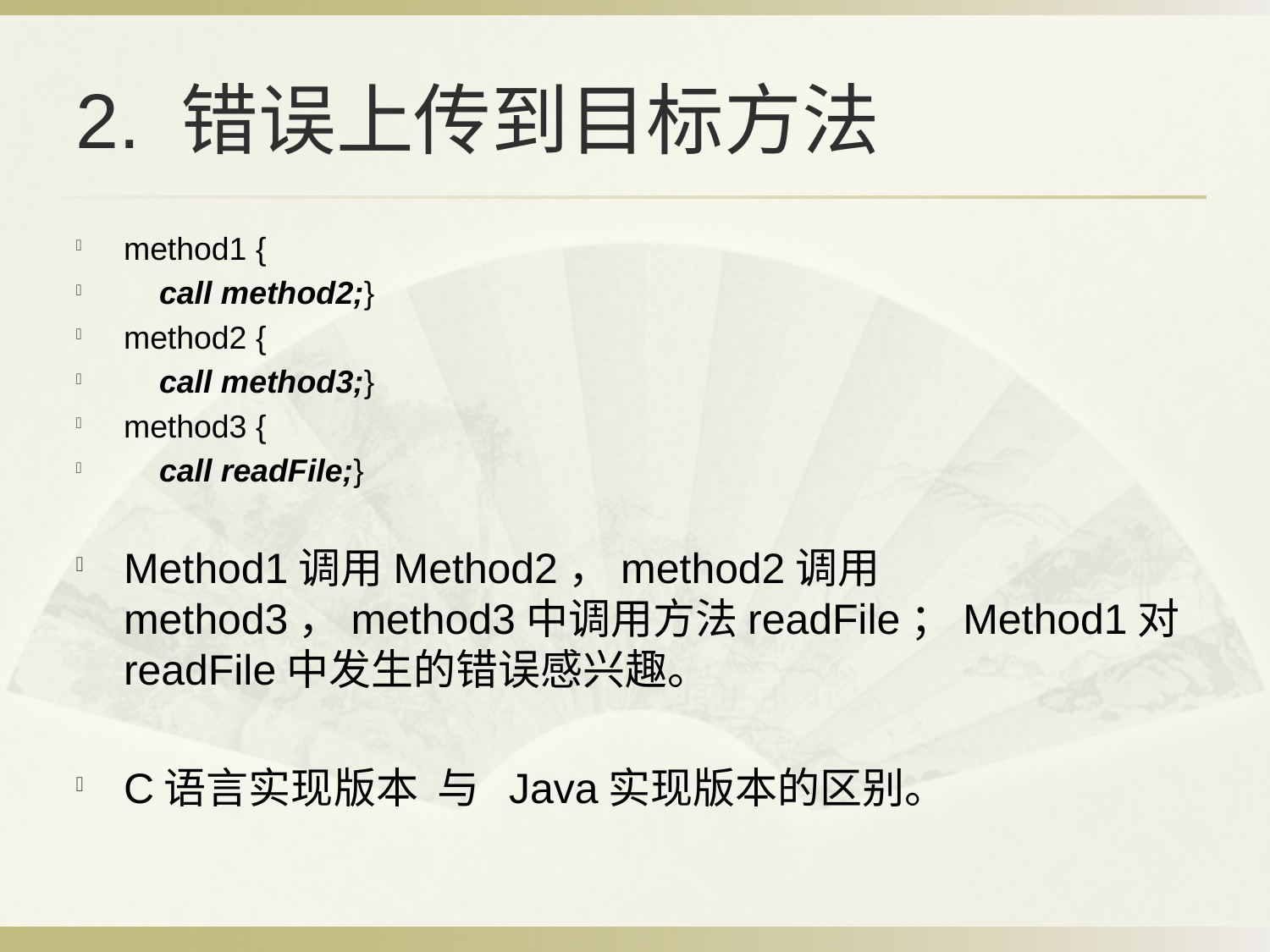

# 2. 错误上传到目标方法
method1 {
    call method2;}
method2 {
    call method3;}
method3 {
    call readFile;}

Method1调用Method2，method2调用method3，method3中调用方法readFile；Method1对readFile中发生的错误感兴趣。

C语言实现版本  与  Java实现版本的区别。